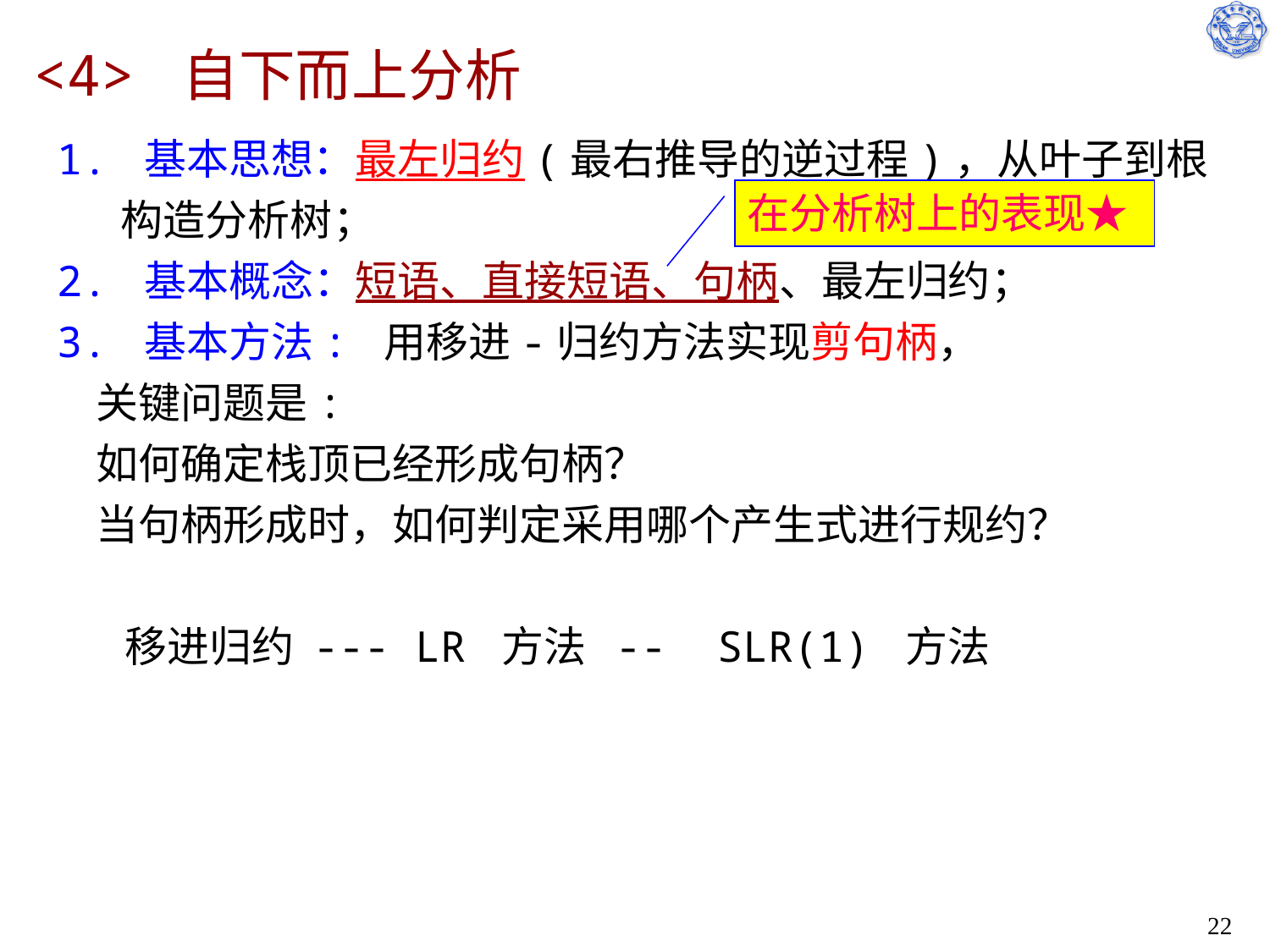

# <4> 自下而上分析
1. 基本思想：最左归约(最右推导的逆过程)，从叶子到根构造分析树；
2. 基本概念：短语、直接短语、句柄、最左归约；
3. 基本方法: 用移进-归约方法实现剪句柄，
   关键问题是:
   如何确定栈顶已经形成句柄？
   当句柄形成时，如何判定采用哪个产生式进行规约？

      移进归约 --- LR 方法  --  SLR(1) 方法
在分析树上的表现★
22